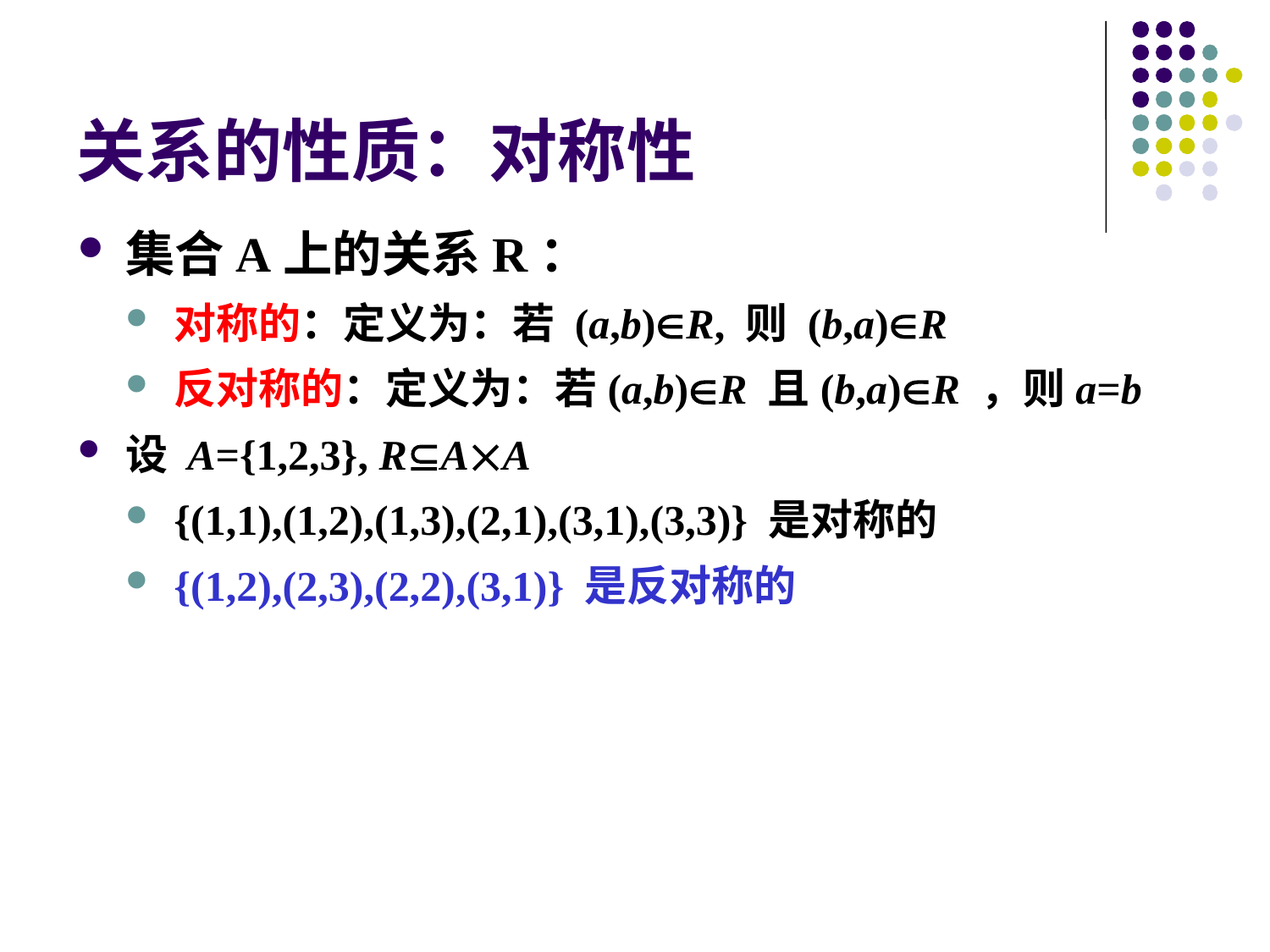

# 关系的性质：对称性
集合A上的关系R：
对称的：定义为：若 (a,b)∈R, 则 (b,a)∈R
反对称的：定义为：若(a,b)∈R 且(b,a)∈R ，则a=b
设 A={1,2,3}, R⊆A×A
{(1,1),(1,2),(1,3),(2,1),(3,1),(3,3)} 是对称的
{(1,2),(2,3),(2,2),(3,1)} 是反对称的